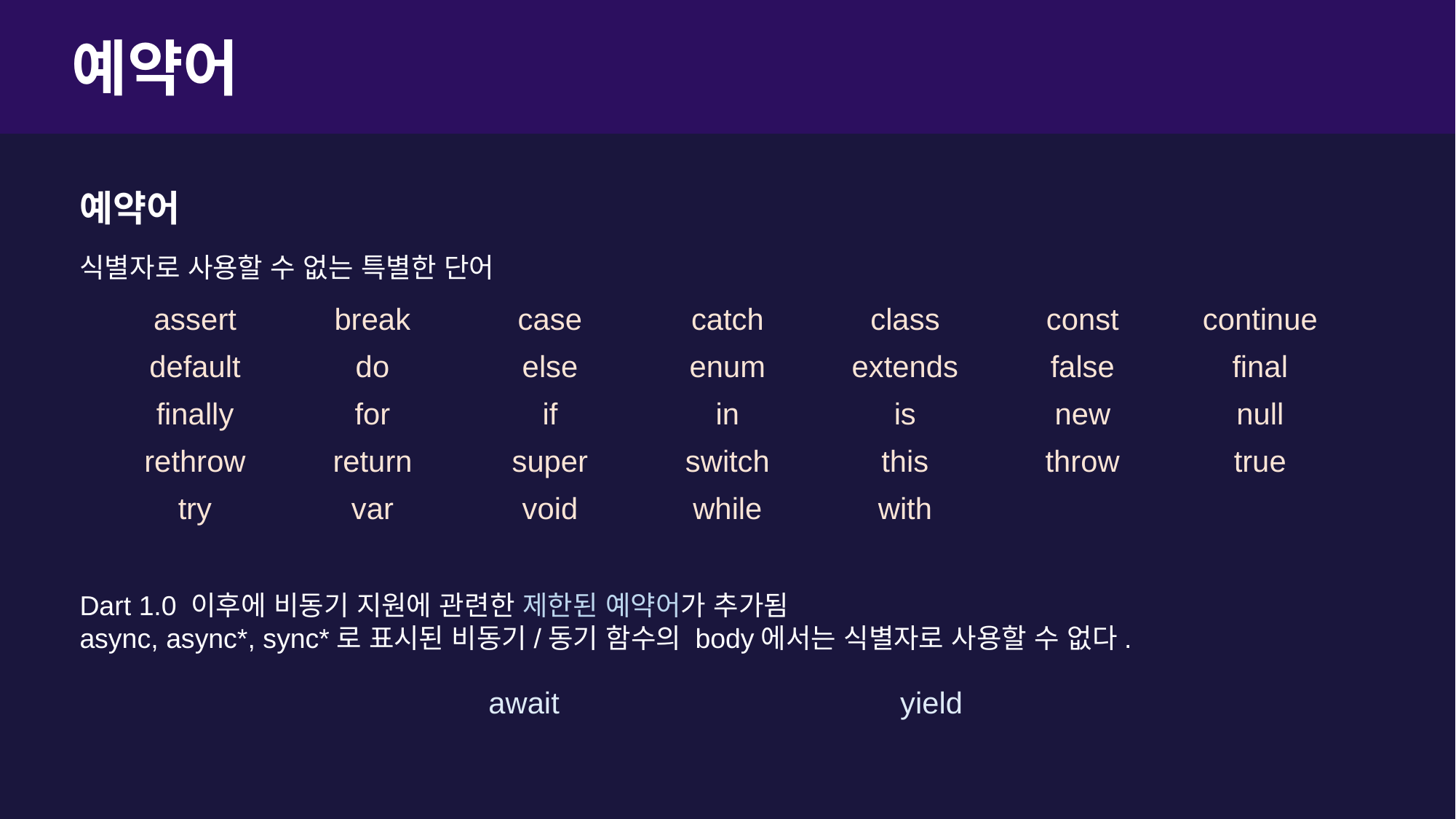

예약어
예약어

식별자로 사용할 수 없는 특별한 단어
| assert | break | case | catch | class | const | continue |
| --- | --- | --- | --- | --- | --- | --- |
| default | do | else | enum | extends | false | final |
| finally | for | if | in | is | new | null |
| rethrow | return | super | switch | this | throw | true |
| try | var | void | while | with |  |  |
Dart 1.0 이후에 비동기 지원에 관련한 제한된 예약어가 추가됨
async, async*, sync*로 표시된 비동기/동기 함수의 body에서는 식별자로 사용할 수 없다.
| await | yield |
| --- | --- |